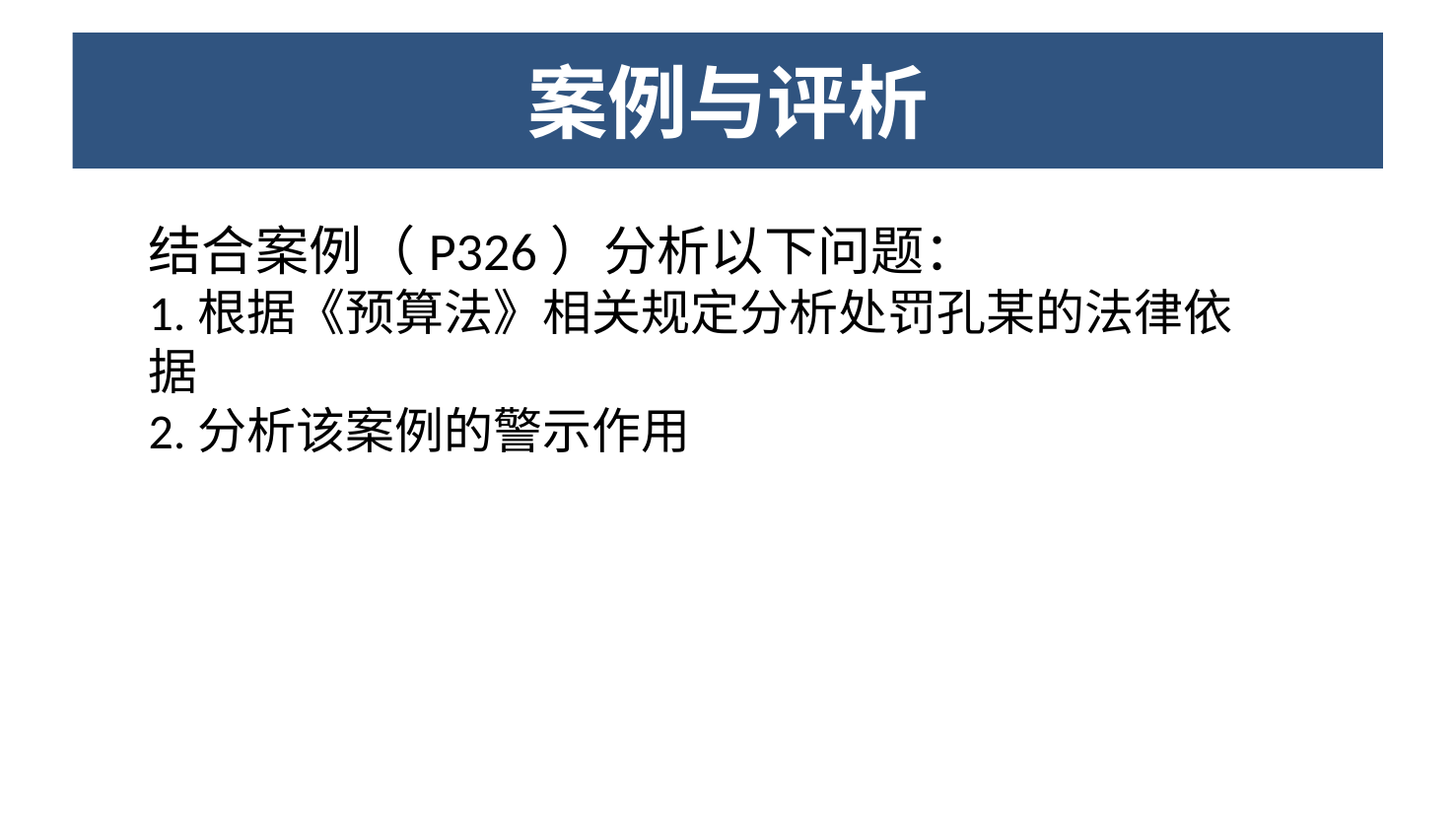

单击添加标题
# 案例与评析
结合案例（P326）分析以下问题：
1.根据《预算法》相关规定分析处罚孔某的法律依据
2.分析该案例的警示作用